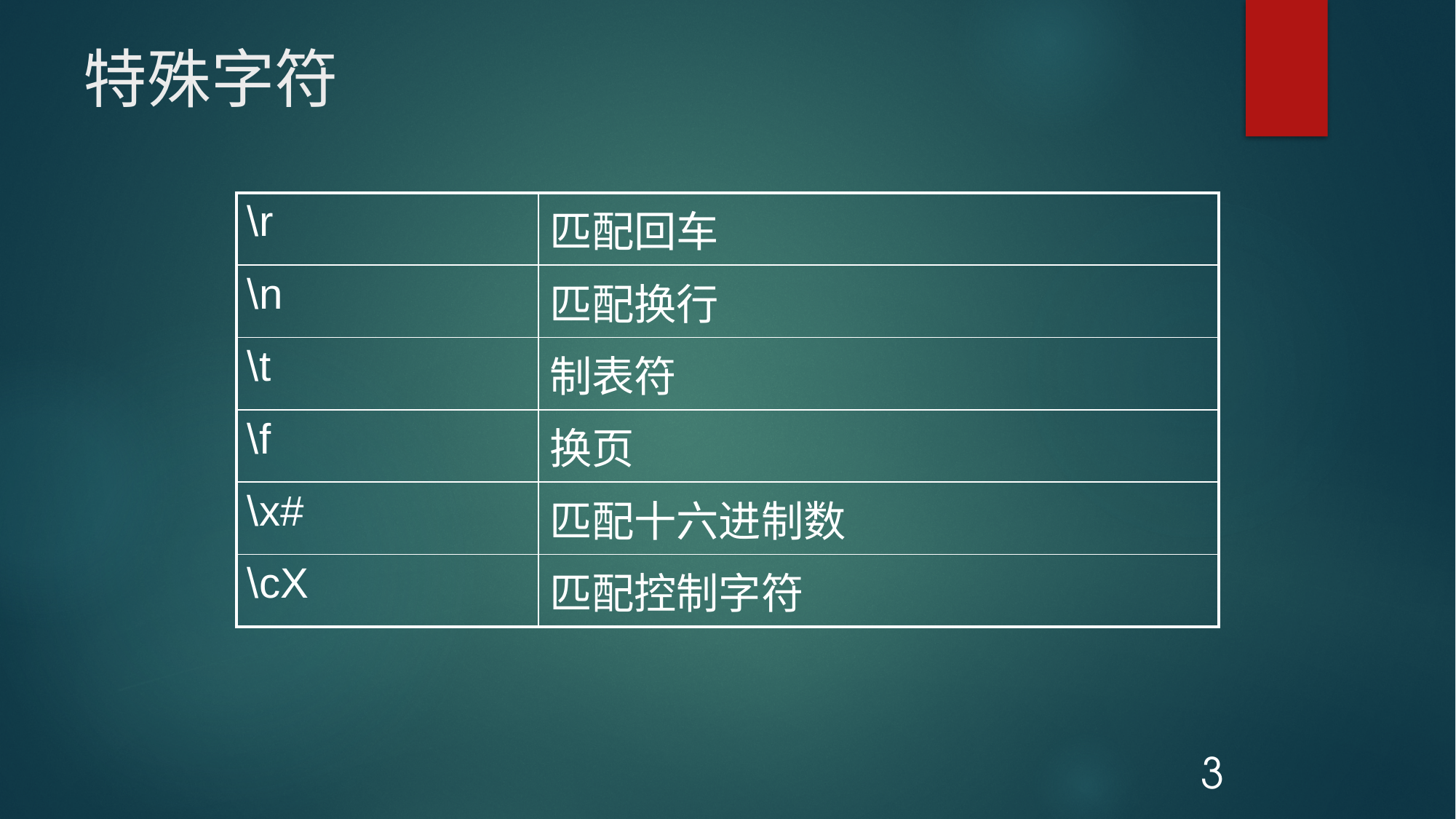

# 特殊字符
| \r | 匹配回车 |
| --- | --- |
| \n | 匹配换行 |
| \t | 制表符 |
| \f | 换页 |
| \x# | 匹配十六进制数 |
| \cX | 匹配控制字符 |
3